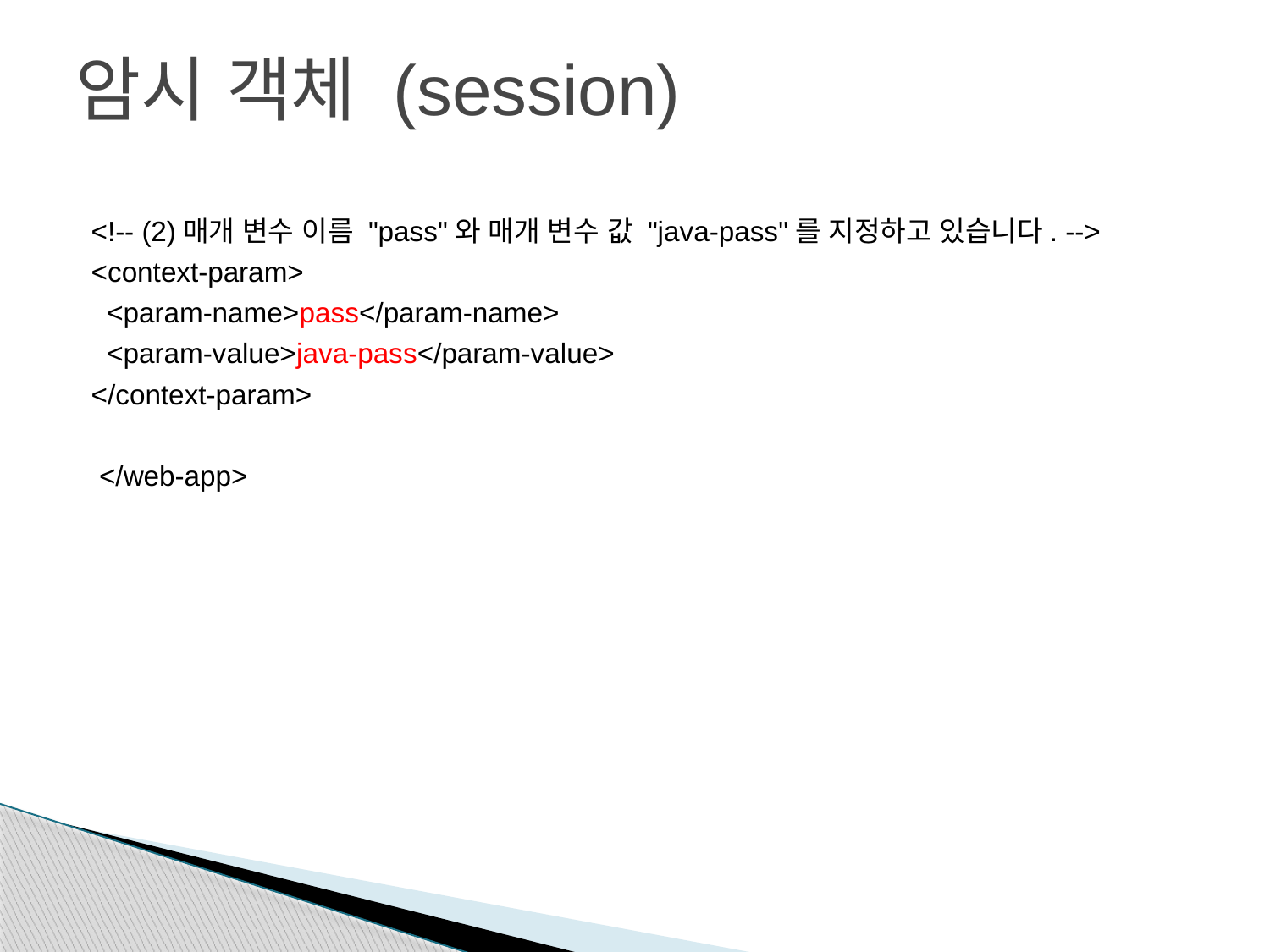

# 암시 객체 (session)

<!-- (2)매개 변수 이름 "pass"와 매개 변수 값 "java-pass"를 지정하고 있습니다. -->
<context-param>
  <param-name>pass</param-name>
  <param-value>java-pass</param-value>
</context-param>

 </web-app>